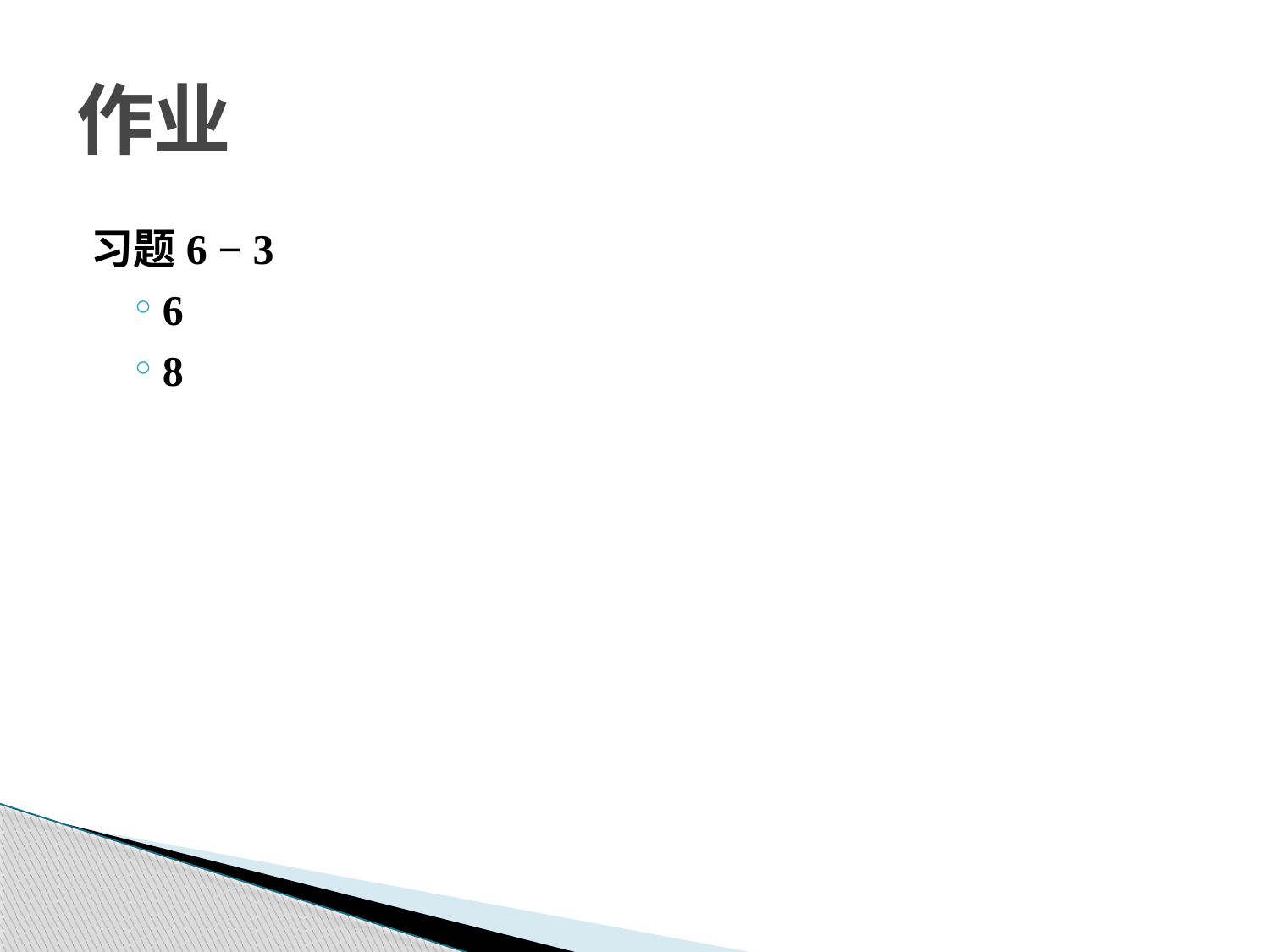

# 作业
习题6 − 3
6
8